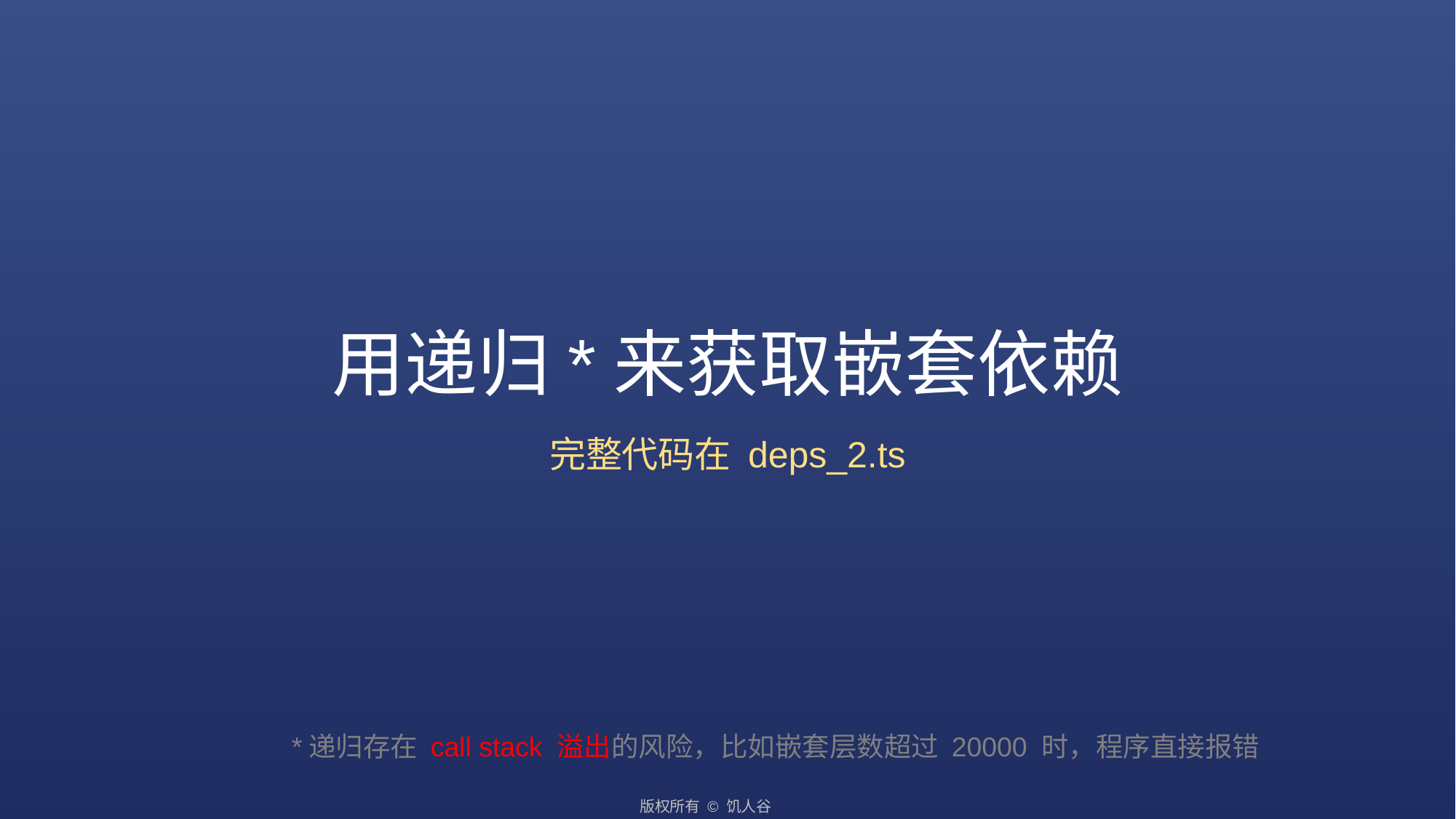

# 用递归*来获取嵌套依赖
完整代码在 deps_2.ts
*递归存在 call stack 溢出的风险，比如嵌套层数超过 20000 时，程序直接报错